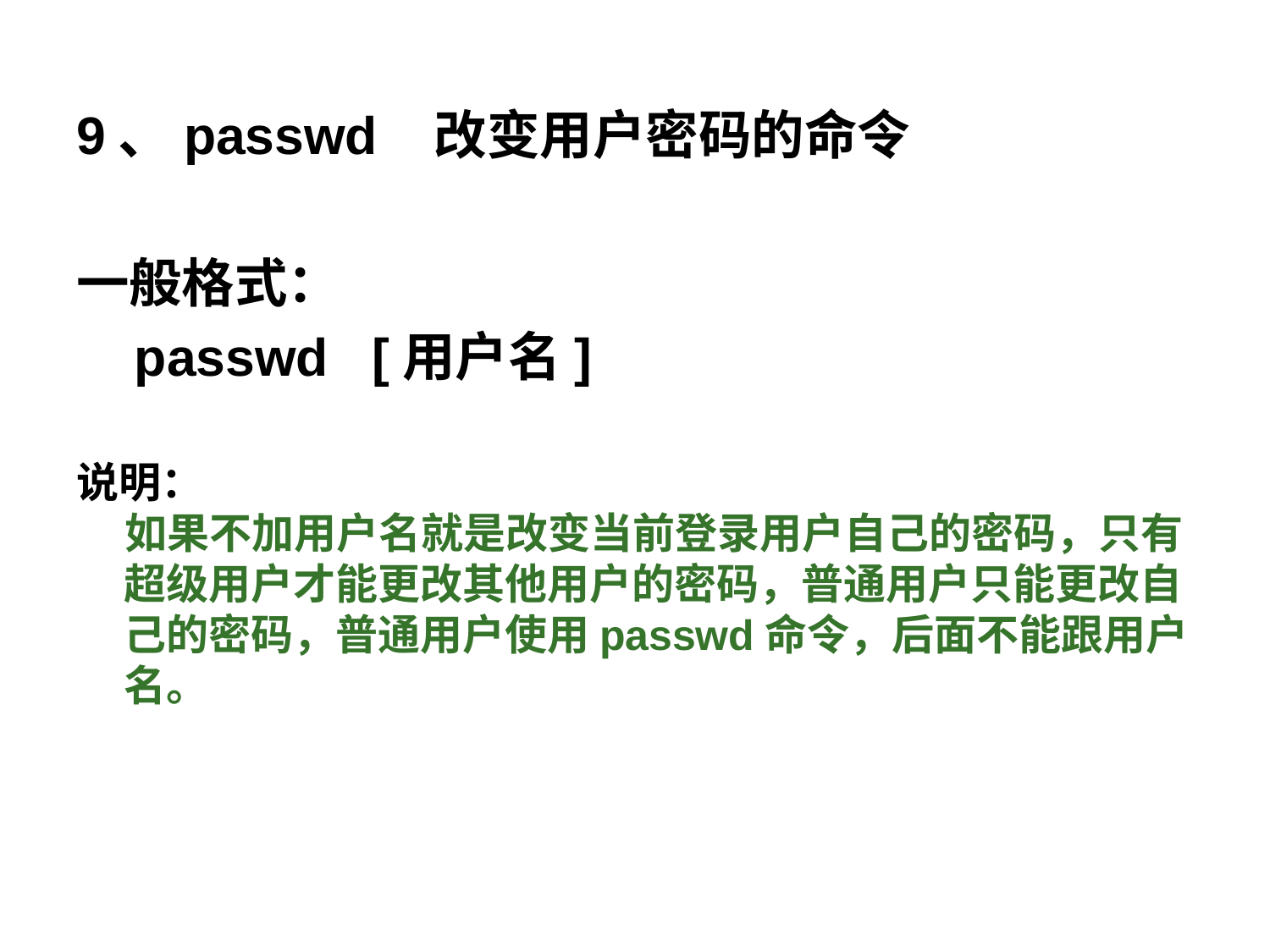

# 9、passwd   改变用户密码的命令

一般格式：
    passwd   [用户名]

说明：
    如果不加用户名就是改变当前登录用户自己的密码，只有超级用户才能更改其他用户的密码，普通用户只能更改自己的密码，普通用户使用passwd命令，后面不能跟用户名。